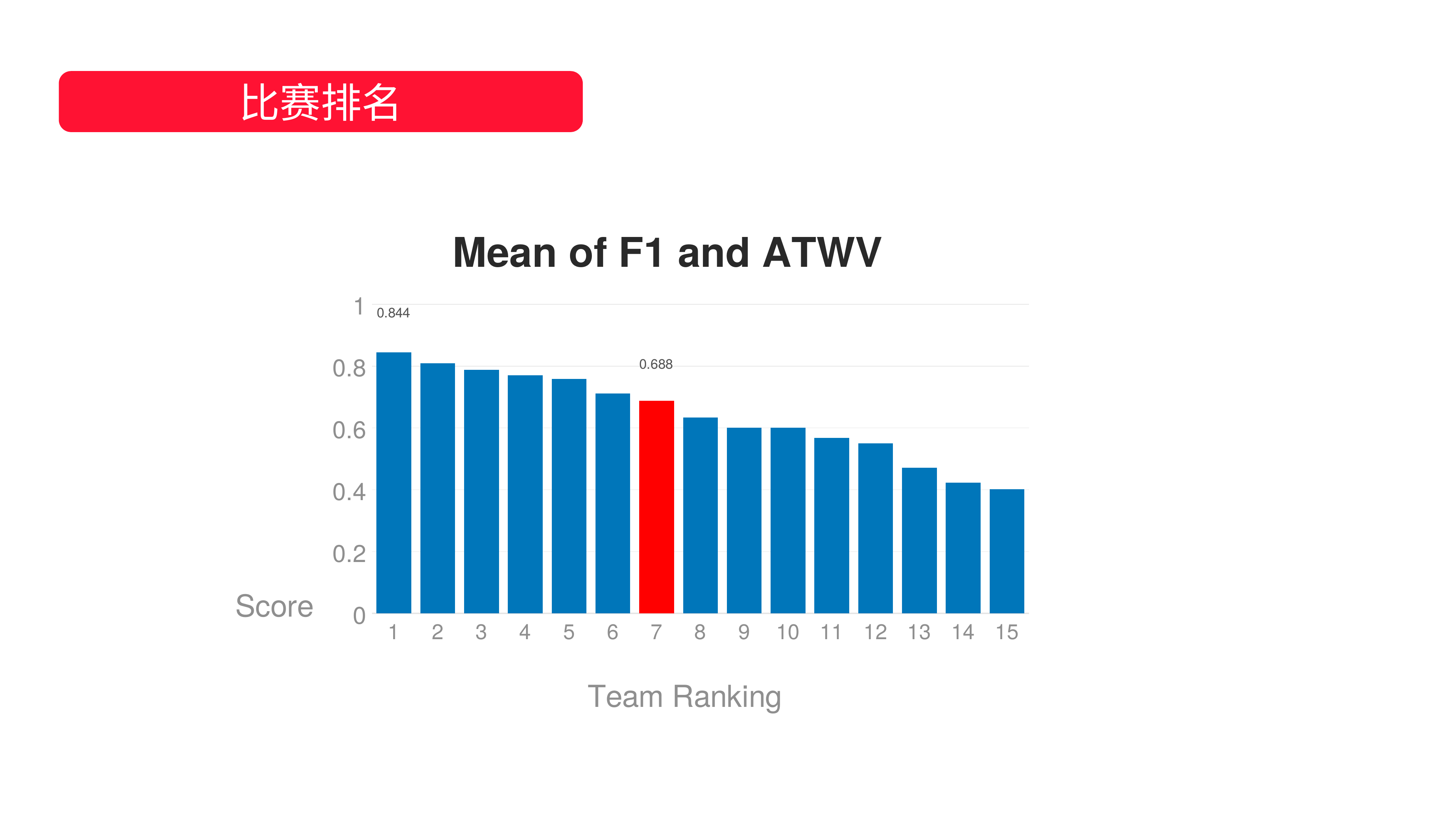

比赛排名

### Chart: Mean of F1 and ATWV

| Category | 系列 1 |
|---|---|
| 1 | 0.84433 |
| 2 | 0.809 |
| 3 | 0.78802 |
| 4 | 0.77068 |
| 5 | 0.75883 |
| 6 | 0.71193 |
| 7 | 0.68812 |
| 8 | 0.63357 |
| 9 | 0.60135 |
| 10 | 0.60087 |
| 11 | 0.56815 |
| 12 | 0.54978 |
| 13 | 0.4714 |
| 14 | 0.42335 |
| 15 | 0.40223 |